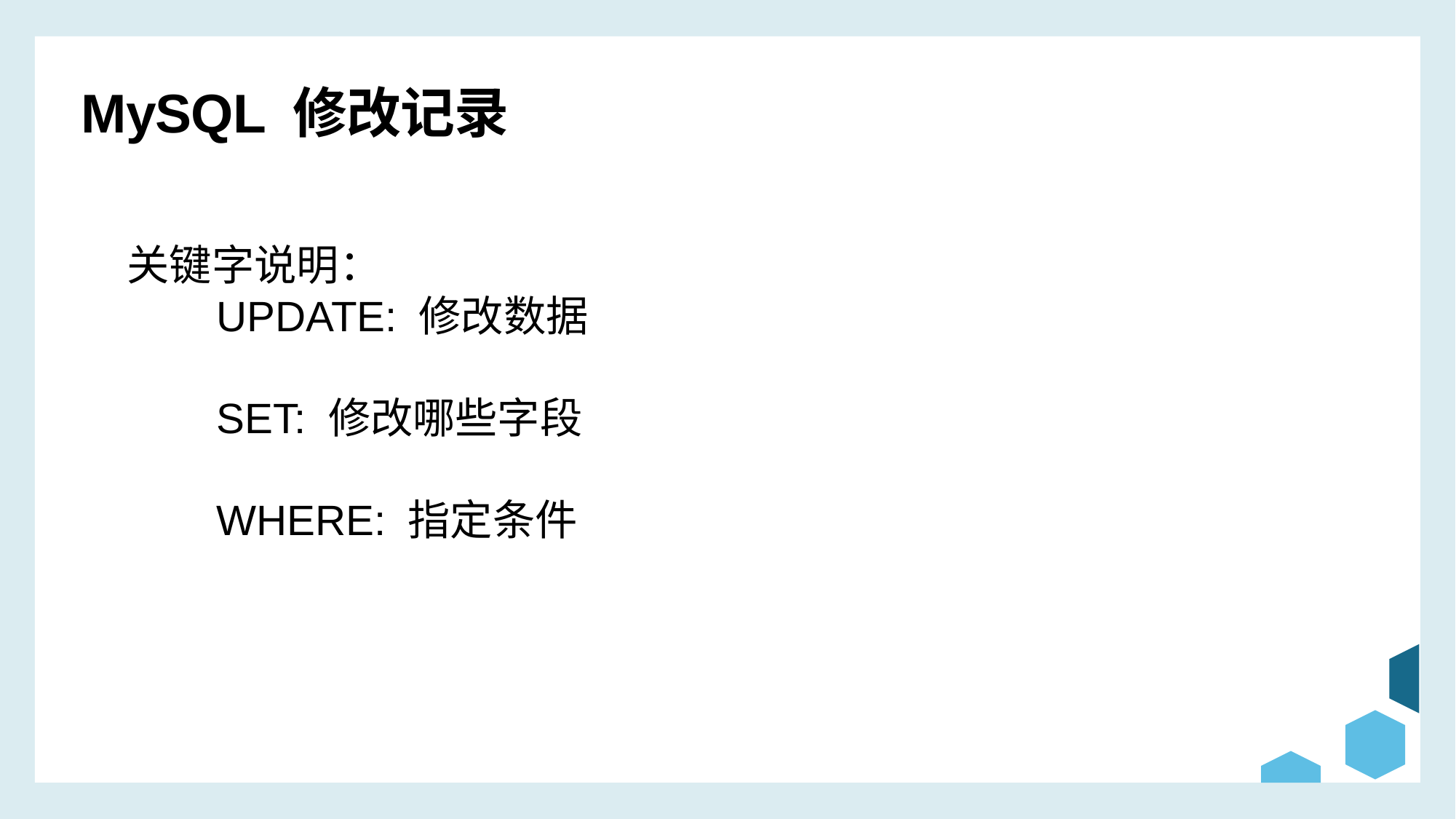

MySQL 修改记录

 关键字说明：
	UPDATE: 修改数据

	SET: 修改哪些字段

 	WHERE: 指定条件